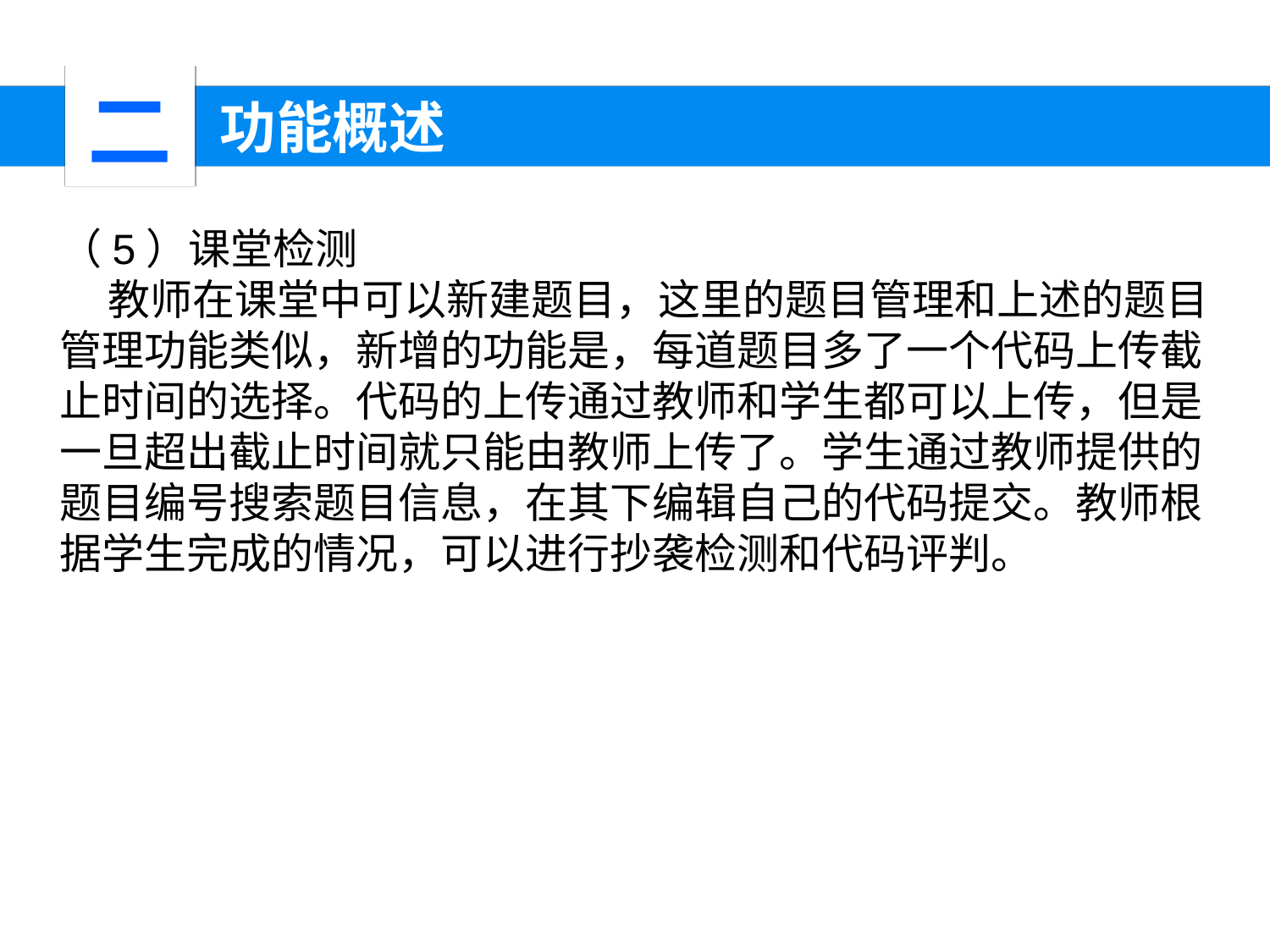

二
               功能概述
（5）课堂检测
    教师在课堂中可以新建题目，这里的题目管理和上述的题目管理功能类似，新增的功能是，每道题目多了一个代码上传截止时间的选择。代码的上传通过教师和学生都可以上传，但是一旦超出截止时间就只能由教师上传了。学生通过教师提供的题目编号搜索题目信息，在其下编辑自己的代码提交。教师根据学生完成的情况，可以进行抄袭检测和代码评判。
XXXX年
XXXX年